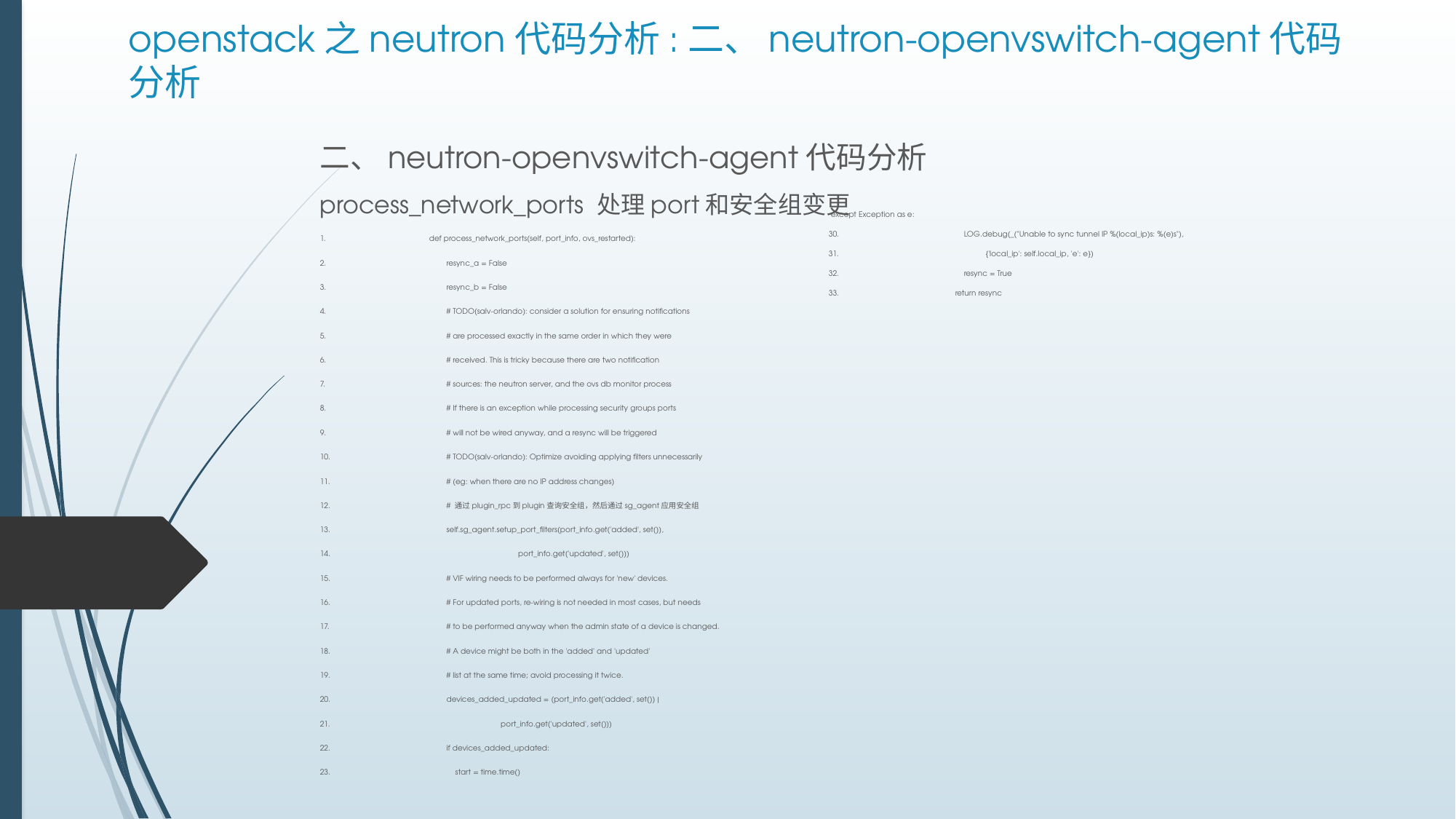

# openstack之neutron代码分析:二、neutron-openvswitch-agent代码分析
二、neutron-openvswitch-agent代码分析
process_network_ports 处理port和安全组变更
1.	def process_network_ports(self, port_info, ovs_restarted):
2.	        resync_a = False
3.	        resync_b = False
4.	        # TODO(salv-orlando): consider a solution for ensuring notifications
5.	        # are processed exactly in the same order in which they were
6.	        # received. This is tricky because there are two notification
7.	        # sources: the neutron server, and the ovs db monitor process
8.	        # If there is an exception while processing security groups ports
9.	        # will not be wired anyway, and a resync will be triggered
10.	        # TODO(salv-orlando): Optimize avoiding applying filters unnecessarily
11.	        # (eg: when there are no IP address changes)
12.	        # 通过plugin_rpc到plugin查询安全组，然后通过sg_agent应用安全组
13.	        self.sg_agent.setup_port_filters(port_info.get('added', set()),
14.	                                         port_info.get('updated', set()))
15.	        # VIF wiring needs to be performed always for 'new' devices.
16.	        # For updated ports, re-wiring is not needed in most cases, but needs
17.	        # to be performed anyway when the admin state of a device is changed.
18.	        # A device might be both in the 'added' and 'updated'
19.	        # list at the same time; avoid processing it twice.
20.	        devices_added_updated = (port_info.get('added', set()) |
21.	                                 port_info.get('updated', set()))
22.	        if devices_added_updated:
23.	            start = time.time()
 except Exception as e:
30.	            LOG.debug(_("Unable to sync tunnel IP %(local_ip)s: %(e)s"),
31.	                      {'local_ip': self.local_ip, 'e': e})
32.	            resync = True
33.	        return resync